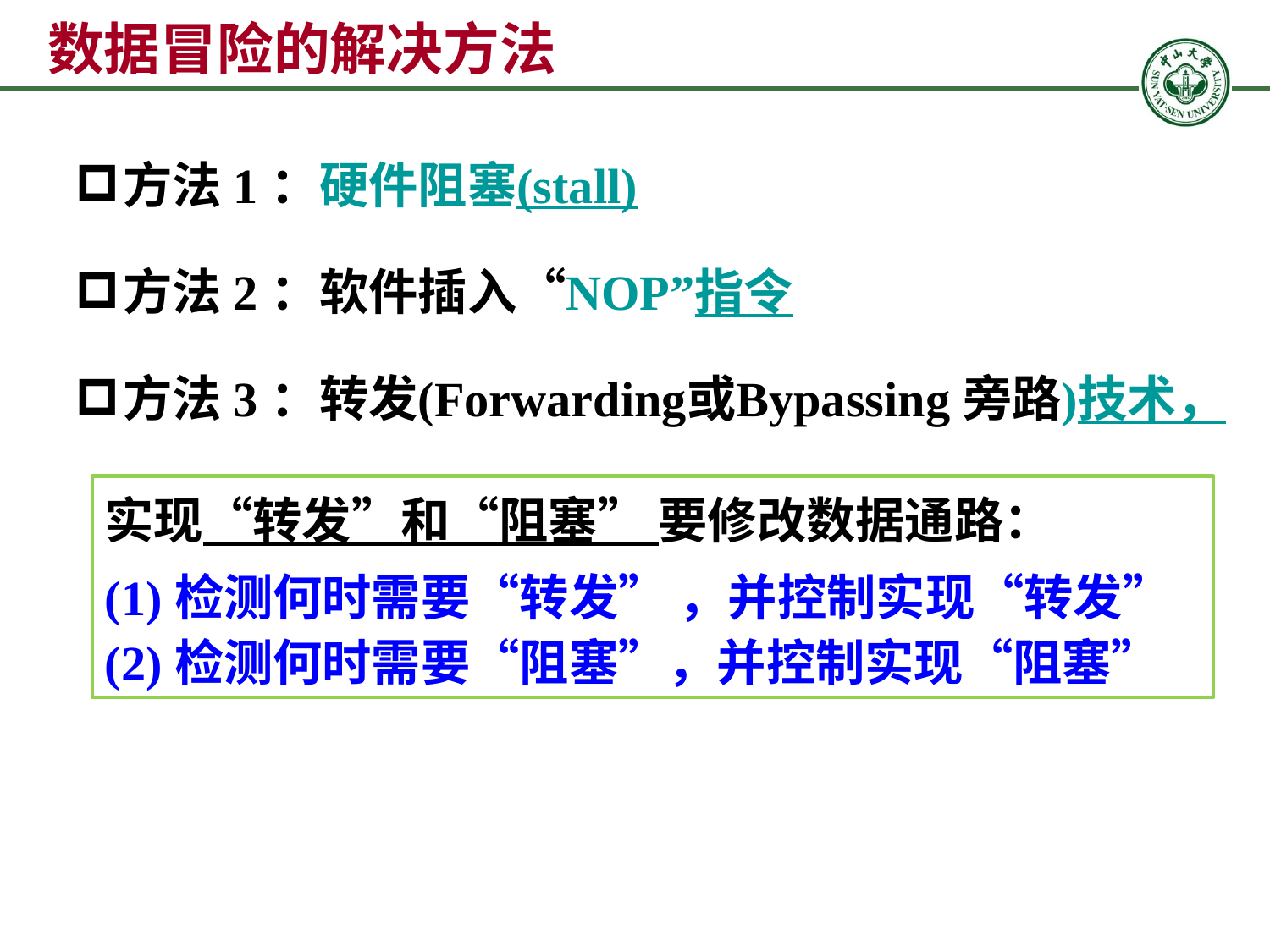

# 数据冒险的解决方法
方法1：硬件阻塞(stall)
方法2：软件插入“NOP”指令
方法3：转发(Forwarding或Bypassing 旁路)技术，

实现“转发”和“阻塞” 要修改数据通路：
(1)检测何时需要“转发” ，并控制实现“转发”
(2)检测何时需要“阻塞”，并控制实现“阻塞”